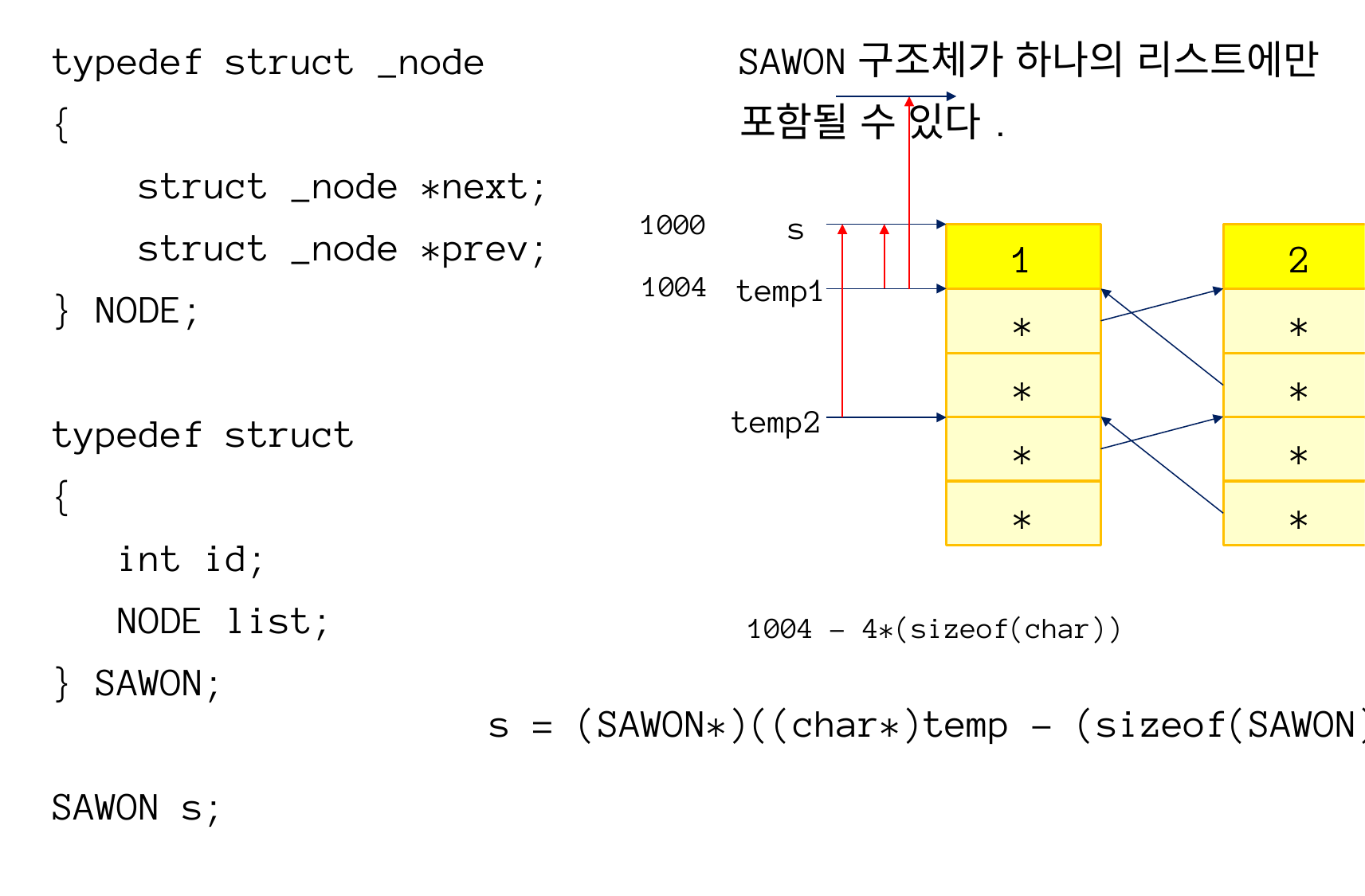

typedef struct _node
{
    struct _node *next;
    struct _node *prev;
} NODE;

typedef struct
{
   int id;
   NODE list;
} SAWON;

SAWON s;
SAWON구조체가 하나의 리스트에만
포함될 수 있다.
1000
s
1
2
temp1
1004
*
*
*
*
temp2
*
*
*
*
1004 - 4*(sizeof(char))
s = (SAWON*)((char*)temp - (sizeof(SAWON)-sizeof(NODE)));